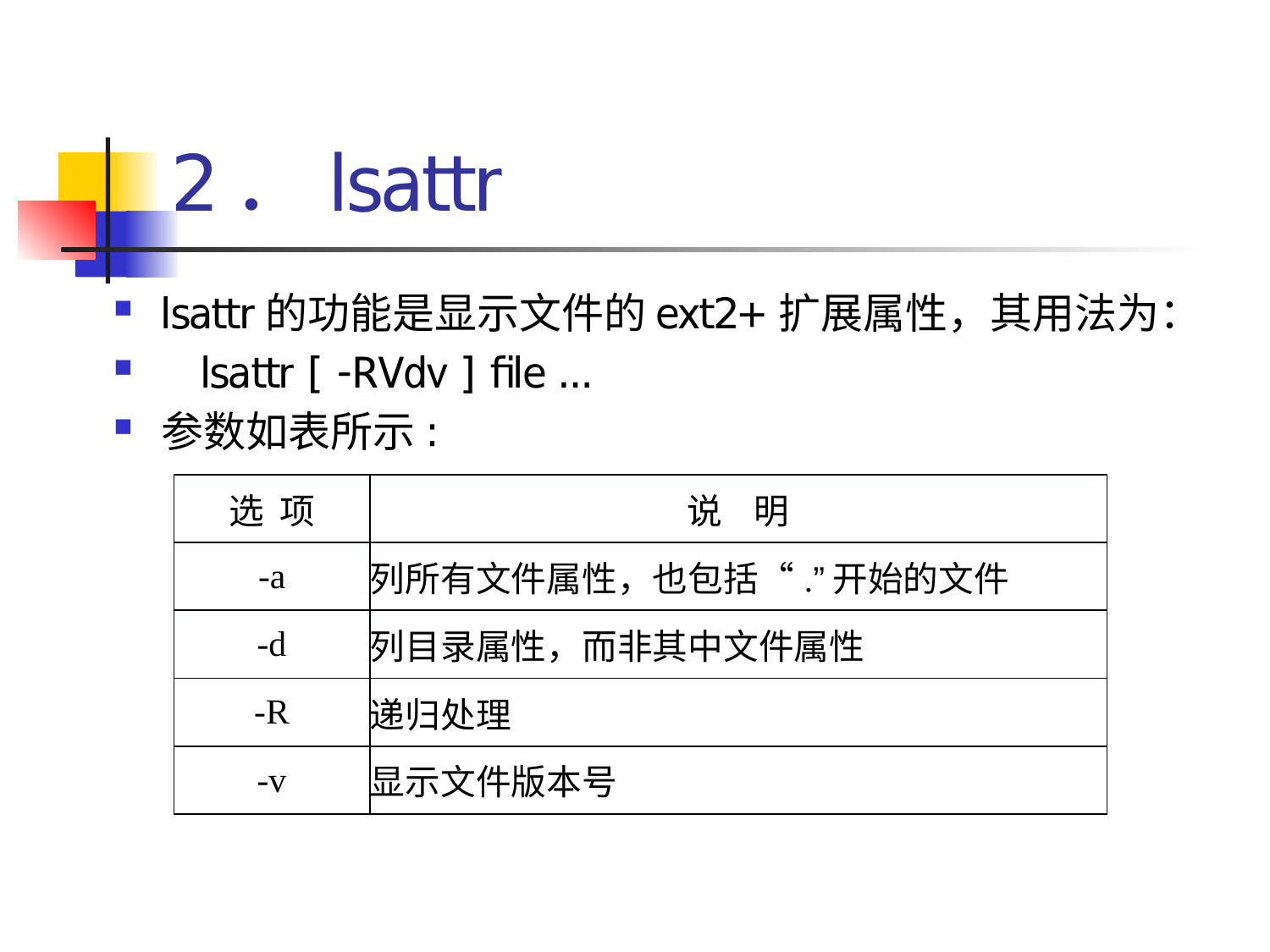

# 2．lsattr
lsattr的功能是显示文件的ext2+扩展属性，其用法为：
   lsattr [ -RVdv ] file …
参数如表所示:

| 选 项 | 说 明 |
| --- | --- |
| -a | 列所有文件属性，也包括“.”开始的文件 |
| -d | 列目录属性，而非其中文件属性 |
| -R | 递归处理 |
| -v | 显示文件版本号 |